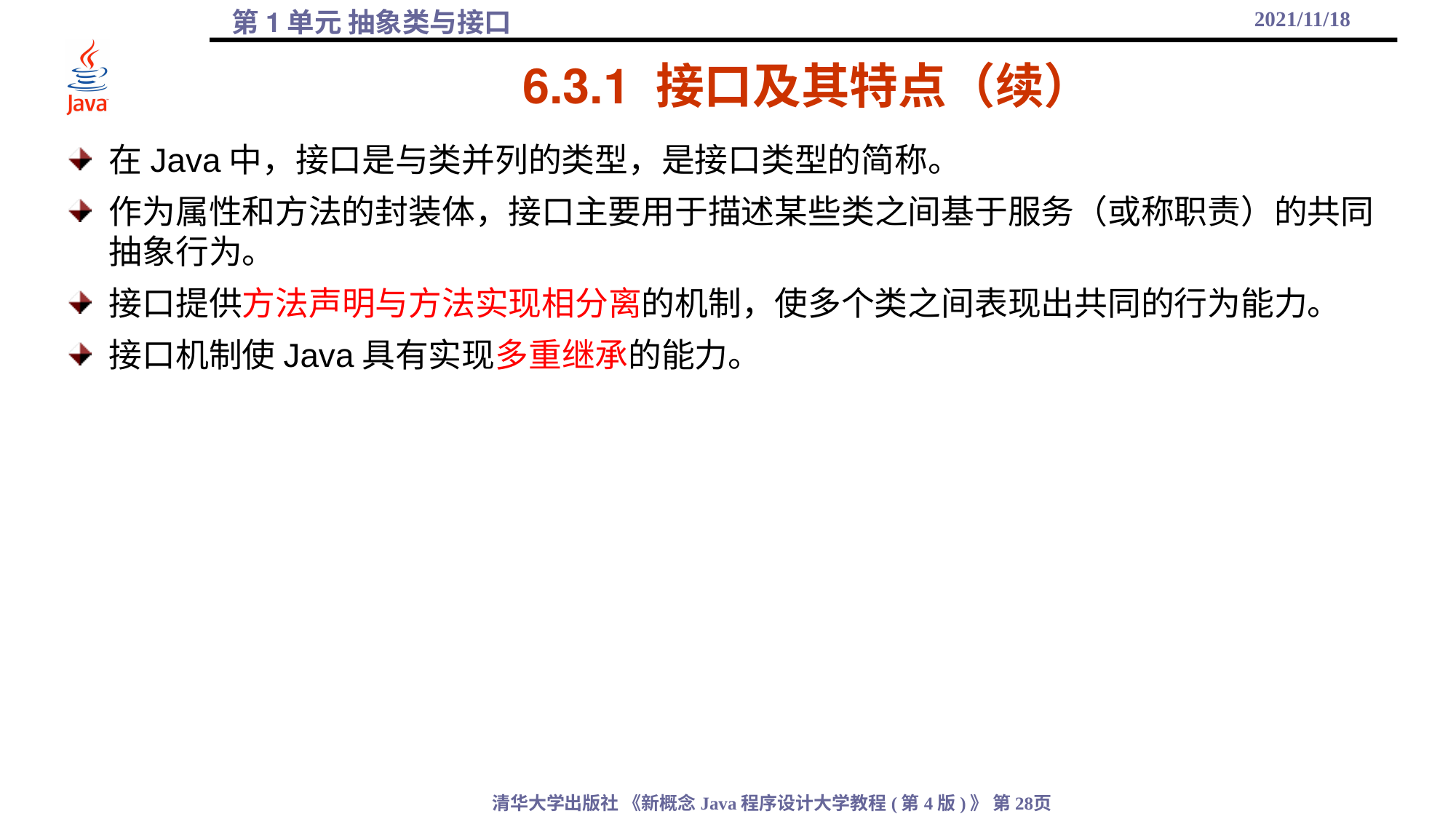

2021/11/18
# 6.3.1 接口及其特点（续）
在Java中，接口是与类并列的类型，是接口类型的简称。
作为属性和方法的封装体，接口主要用于描述某些类之间基于服务（或称职责）的共同抽象行为。
接口提供方法声明与方法实现相分离的机制，使多个类之间表现出共同的行为能力。
接口机制使Java具有实现多重继承的能力。